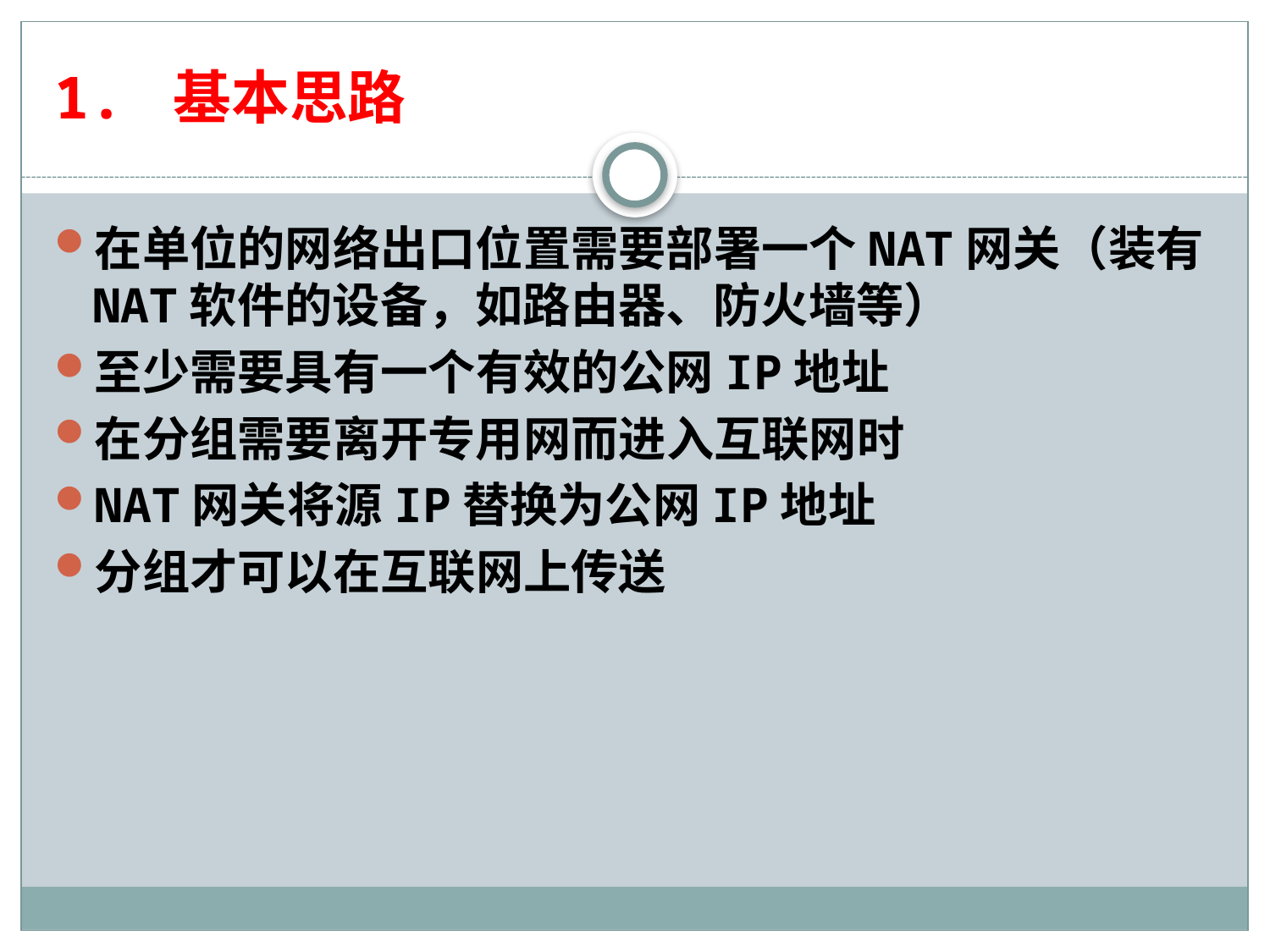

# 1. 基本思路
在单位的网络出口位置需要部署一个NAT网关（装有NAT软件的设备，如路由器、防火墙等）
至少需要具有一个有效的公网IP地址
在分组需要离开专用网而进入互联网时
NAT网关将源IP替换为公网IP地址
分组才可以在互联网上传送